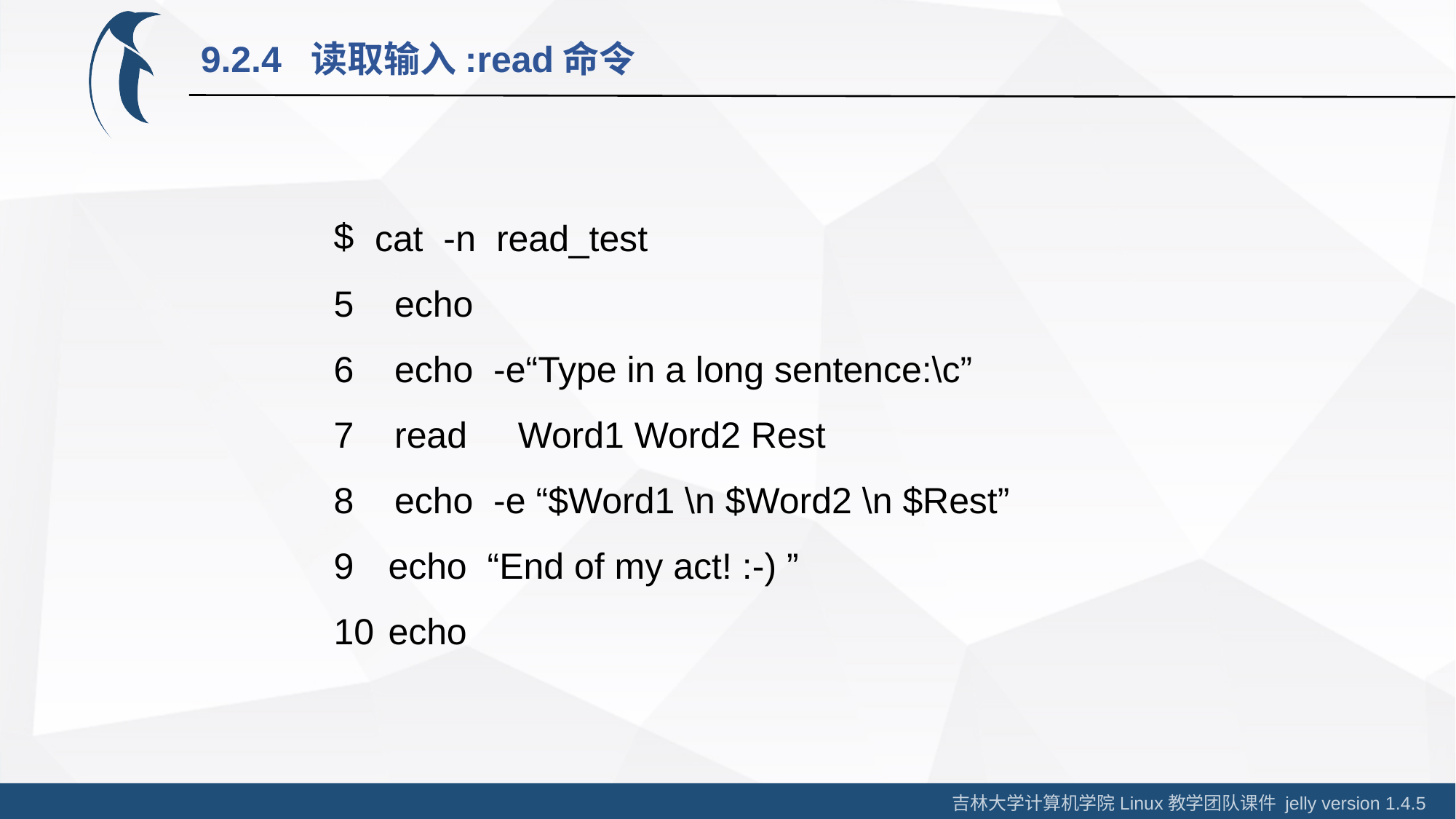

9.2.4  读取输入:read命令
cat  -n  read_test
5    echo
6    echo  -e“Type in a long sentence:\c”
7    read     Word1 Word2 Rest
8    echo  -e “$Word1 \n $Word2 \n $Rest”
echo  “End of my act! :-) ”
echo